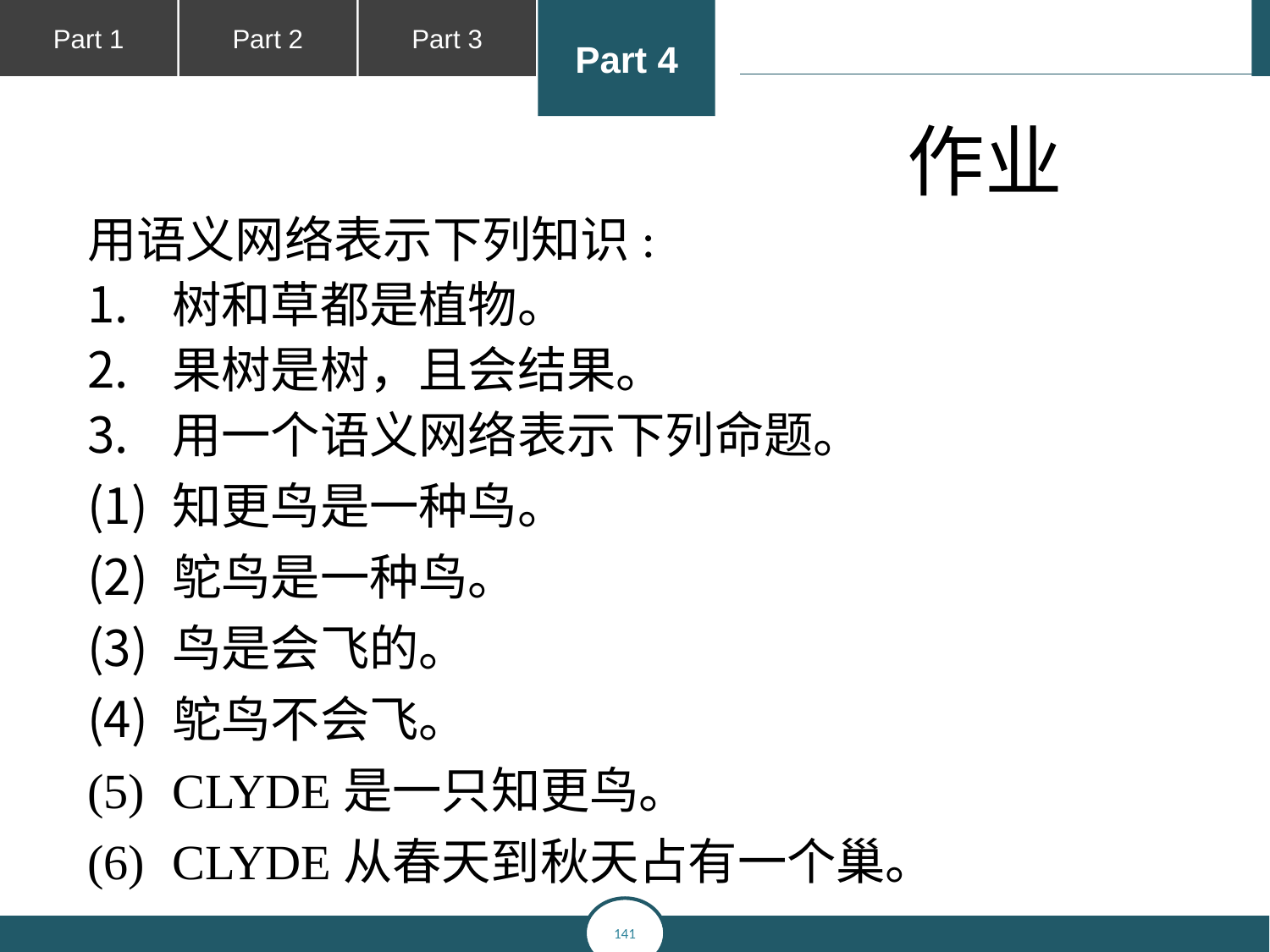

作业
用语义网络表示下列知识:
树和草都是植物。
果树是树，且会结果。
用一个语义网络表示下列命题。
知更鸟是一种鸟。
鸵鸟是一种鸟。
鸟是会飞的。
鸵鸟不会飞。
CLYDE是一只知更鸟。
CLYDE从春天到秋天占有一个巢。